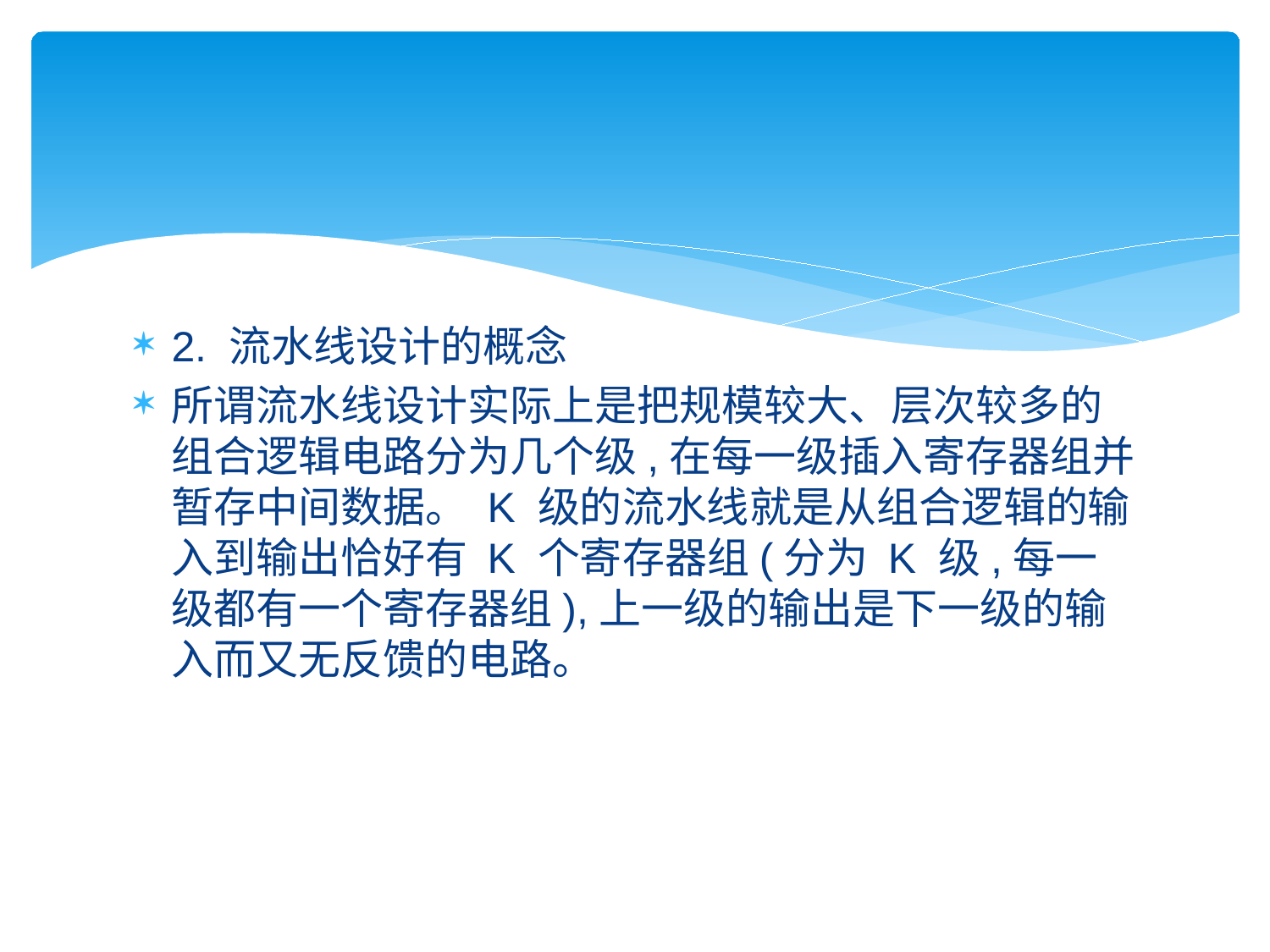

#
2. 流水线设计的概念
所谓流水线设计实际上是把规模较大、层次较多的组合逻辑电路分为几个级,在每一级插入寄存器组并暂存中间数据。 K 级的流水线就是从组合逻辑的输入到输出恰好有 K 个寄存器组(分为 K 级,每一级都有一个寄存器组),上一级的输出是下一级的输入而又无反馈的电路。